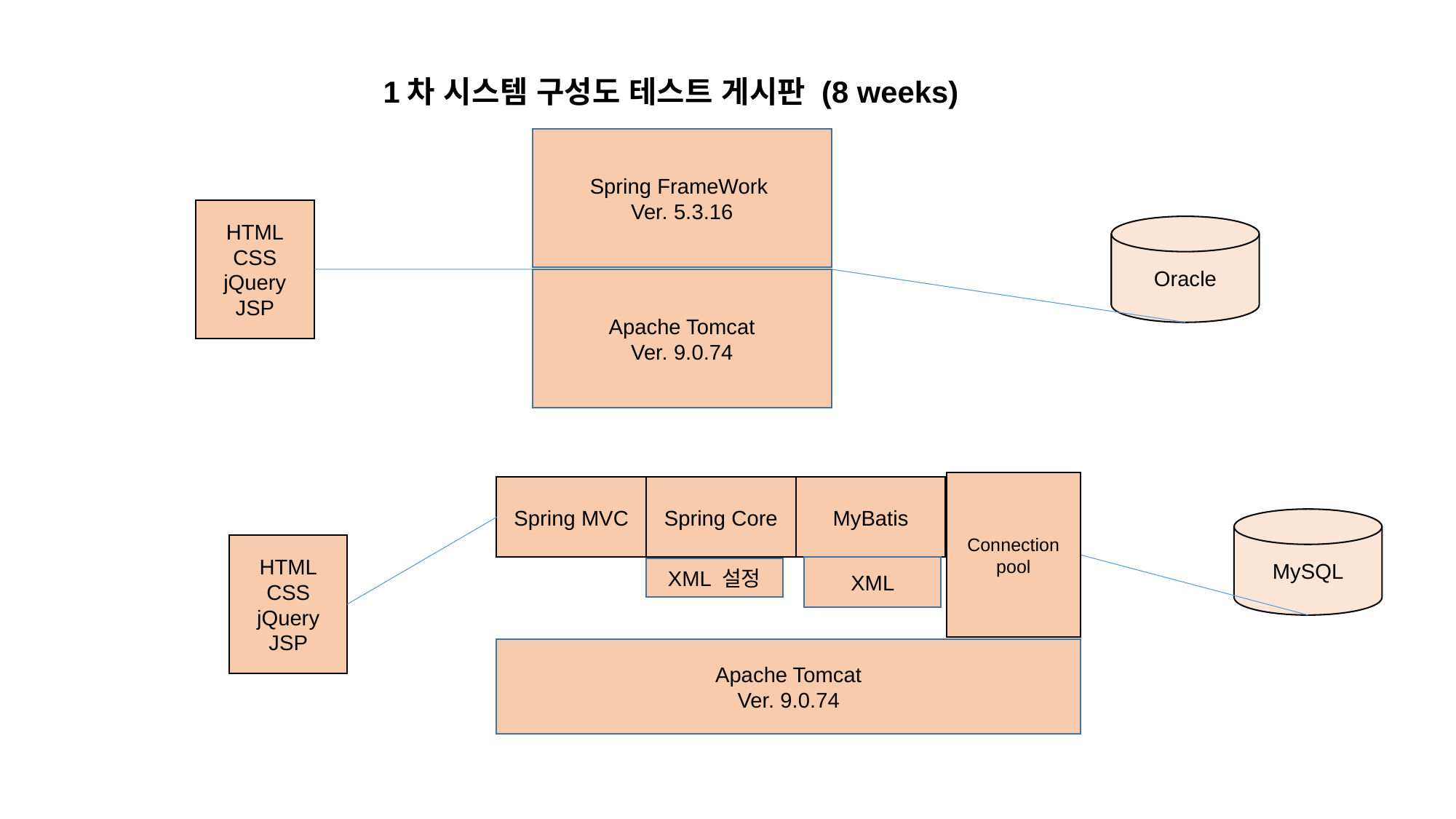

1차 시스템 구성도 테스트 게시판 (8 weeks)
Spring FrameWork
Ver. 5.3.16
HTML
CSS
jQuery
JSP
Oracle
Apache Tomcat
Ver. 9.0.74
Connection pool
Spring MVC
Spring Core
MyBatis
MySQL
HTML
CSS
jQuery
JSP
XML
XML 설정
Apache Tomcat
Ver. 9.0.74